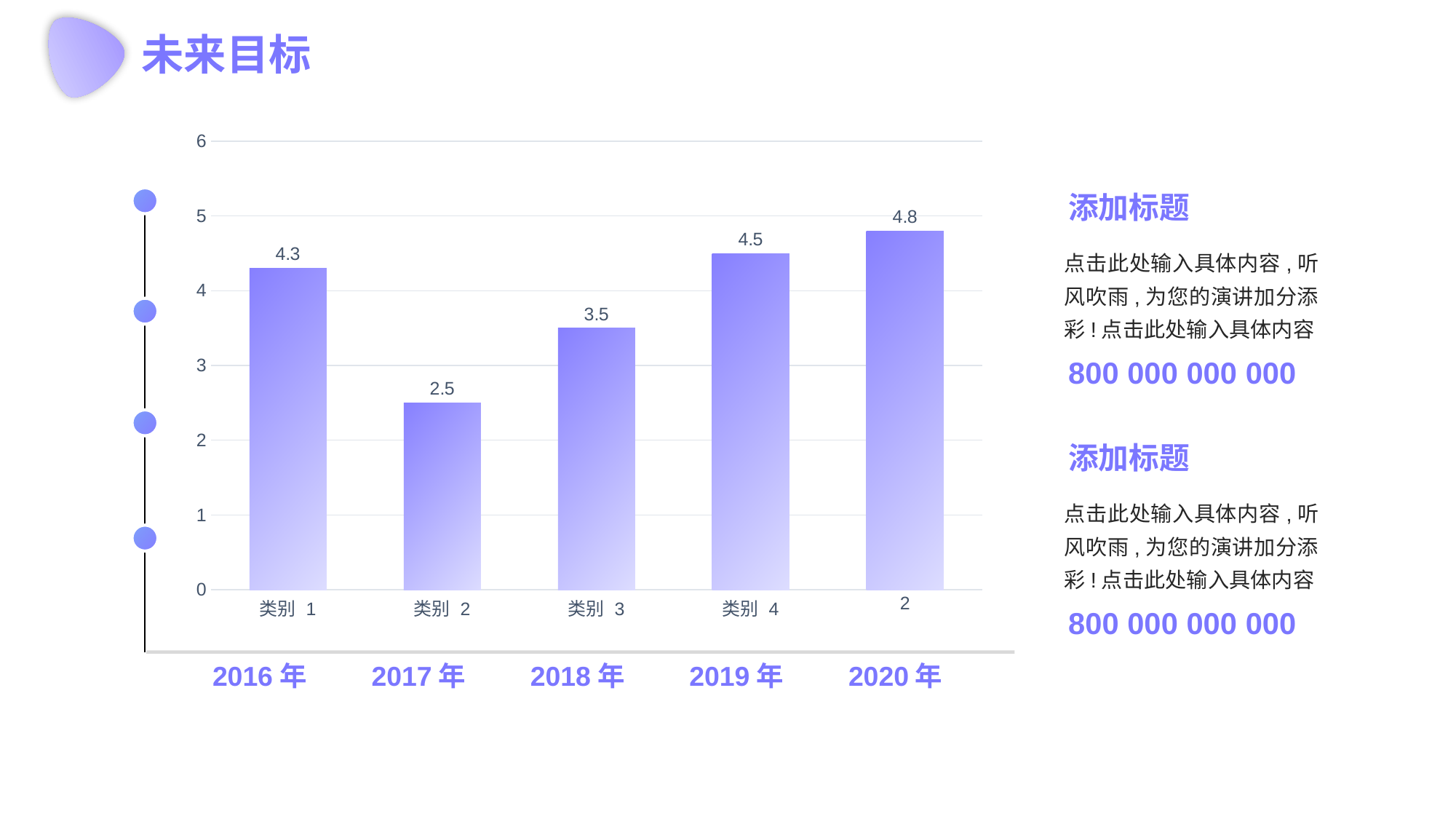

未来目标

### Chart

| Category | 系列 1 |
|---|---|
| 类别 1 | 4.3 |
| 类别 2 | 2.5 |
| 类别 3 | 3.5 |
| 类别 4 | 4.5 |
| 2 | 4.8 |
添加标题

点击此处输入具体内容,听风吹雨,为您的演讲加分添彩!点击此处输入具体内容

800 000 000 000

添加标题
点击此处输入具体内容,听风吹雨,为您的演讲加分添彩!点击此处输入具体内容

800 000 000 000

2016年
2017年
2018年
2019年
2020年